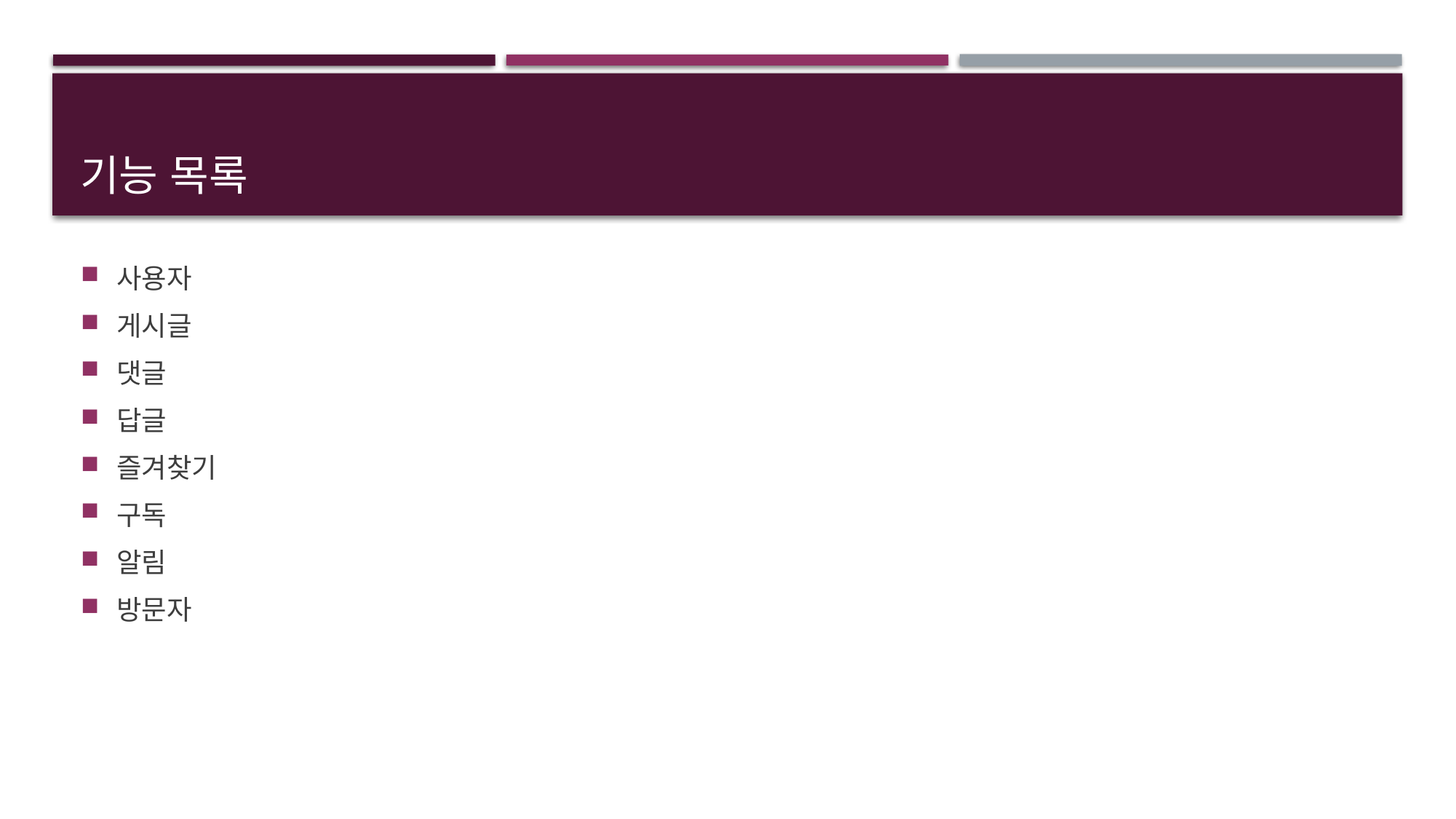

# 기능 목록
사용자
게시글
댓글
답글
즐겨찾기
구독
알림
방문자